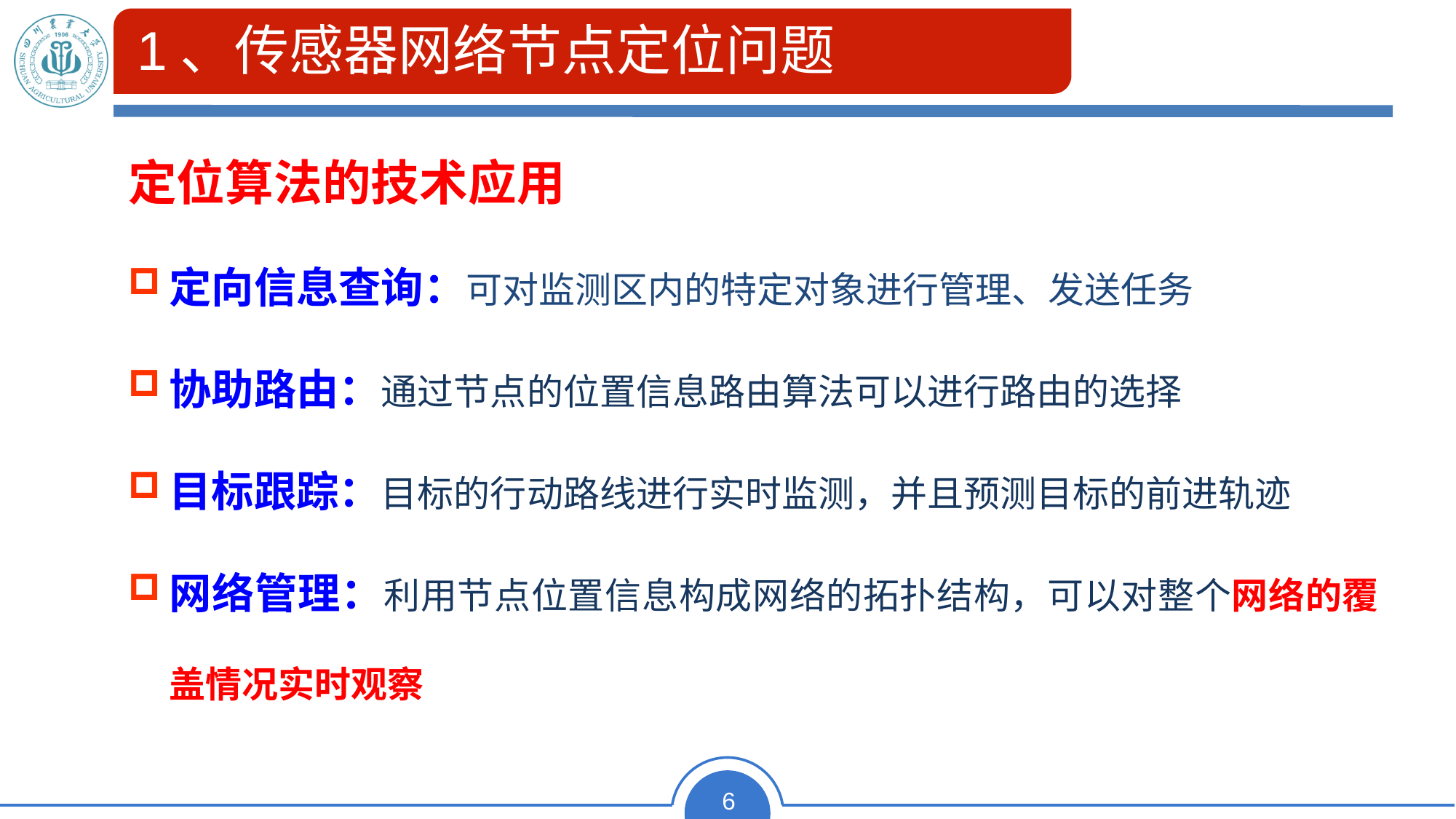

# 1、传感器网络节点定位问题
定位算法的技术应用
定向信息查询：可对监测区内的特定对象进行管理、发送任务
协助路由：通过节点的位置信息路由算法可以进行路由的选择
目标跟踪：目标的行动路线进行实时监测，并且预测目标的前进轨迹
网络管理：利用节点位置信息构成网络的拓扑结构，可以对整个网络的覆盖情况实时观察